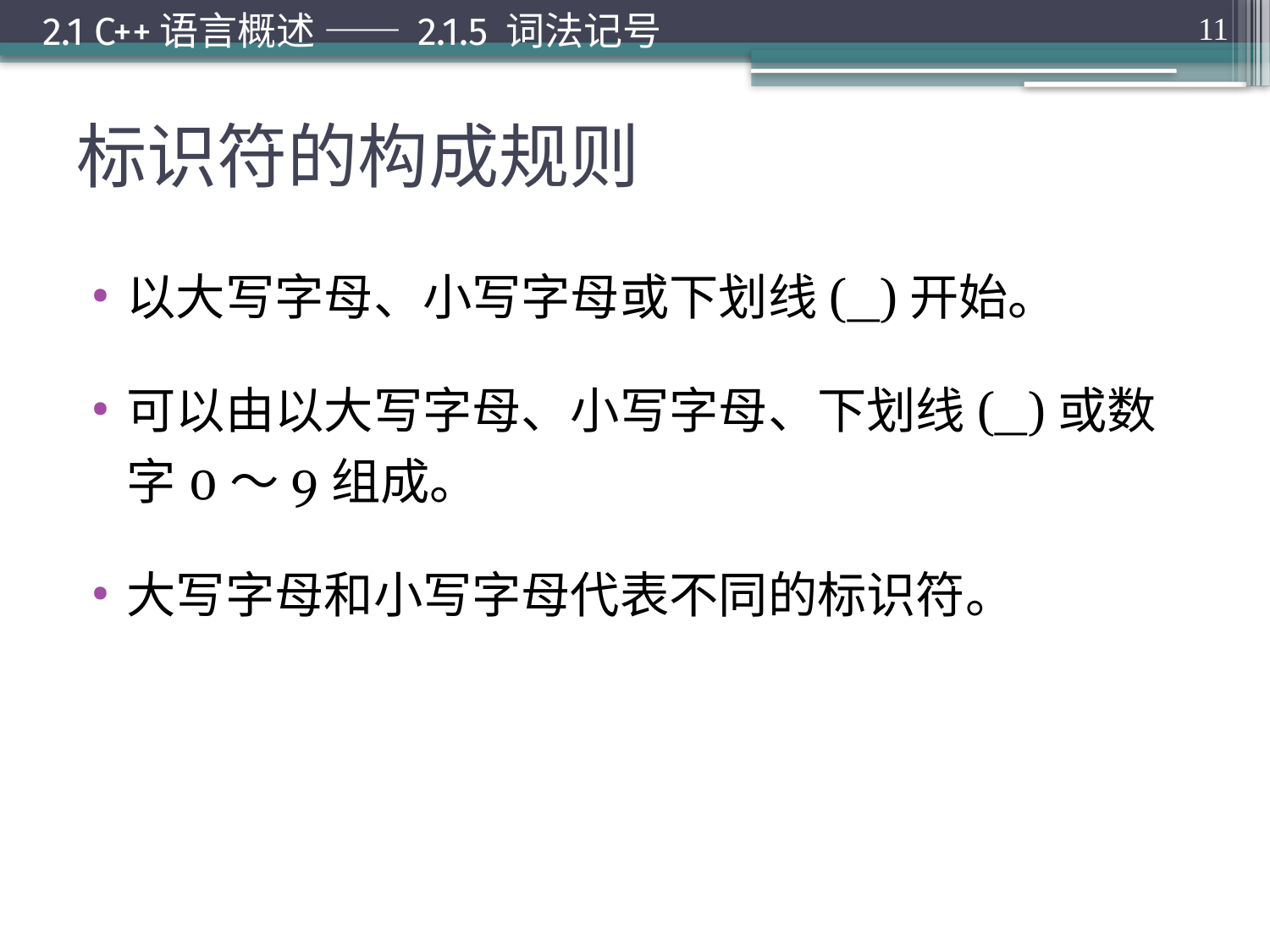

2.1 C++语言概述 —— 2.1.5 词法记号
11
# 标识符的构成规则
以大写字母、小写字母或下划线(_)开始。
可以由以大写字母、小写字母、下划线(_)或数字0～9组成。
大写字母和小写字母代表不同的标识符。